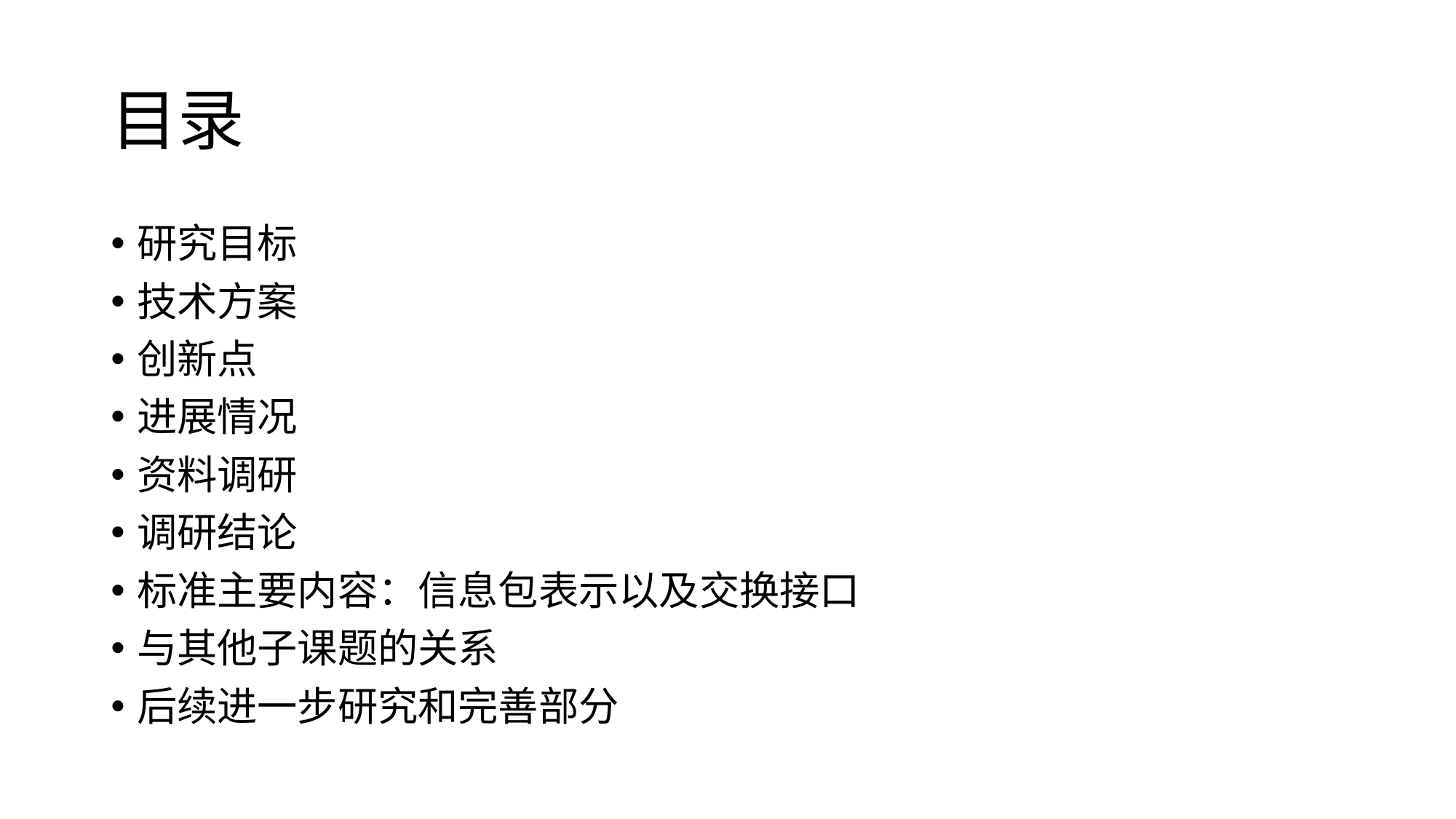

# 目录
研究目标
技术方案
创新点
进展情况
资料调研
调研结论
标准主要内容：信息包表示以及交换接口
与其他子课题的关系
后续进一步研究和完善部分